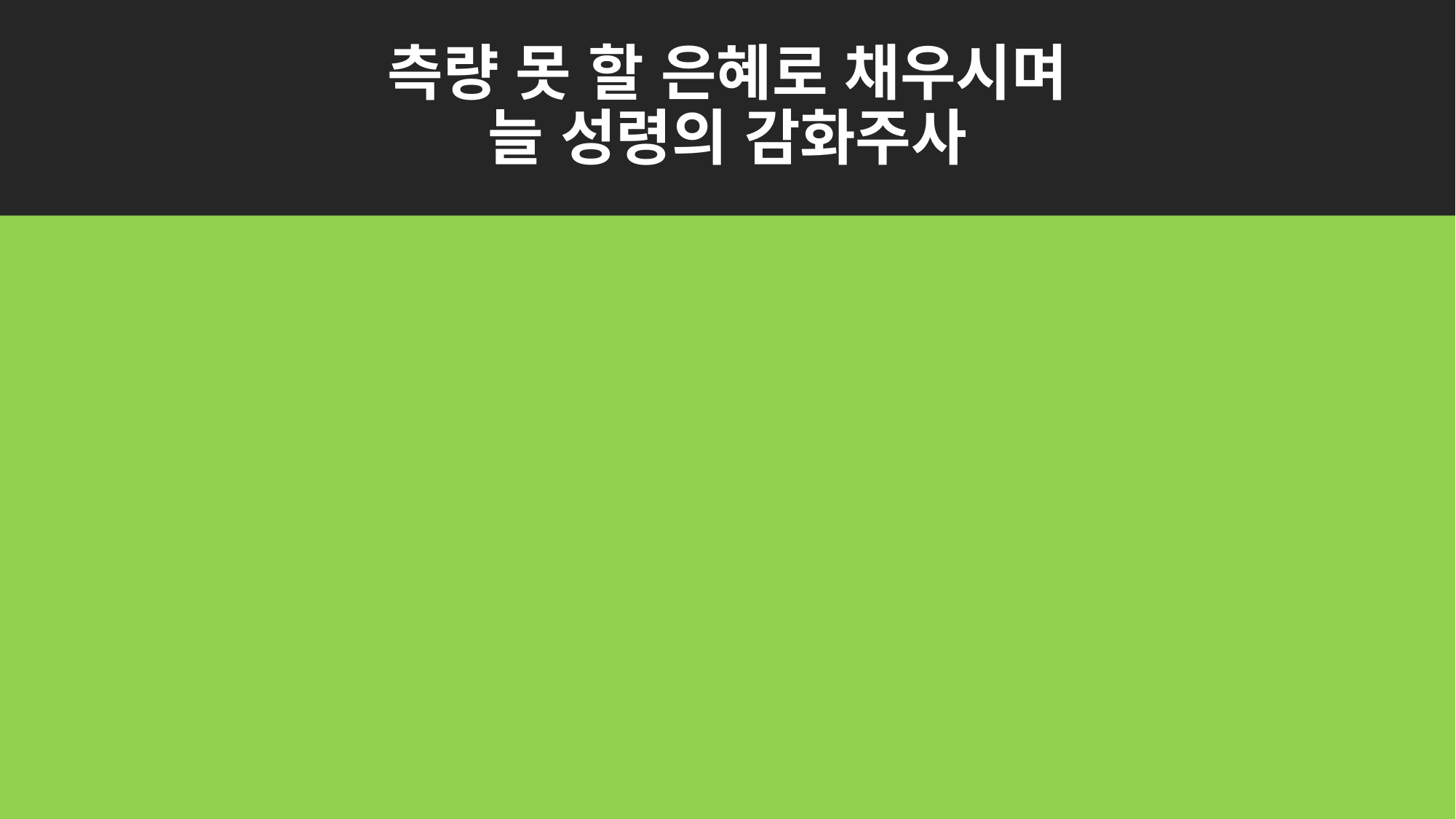

# 측량 못 할 은혜로 채우시며 늘 성령의 감화주사